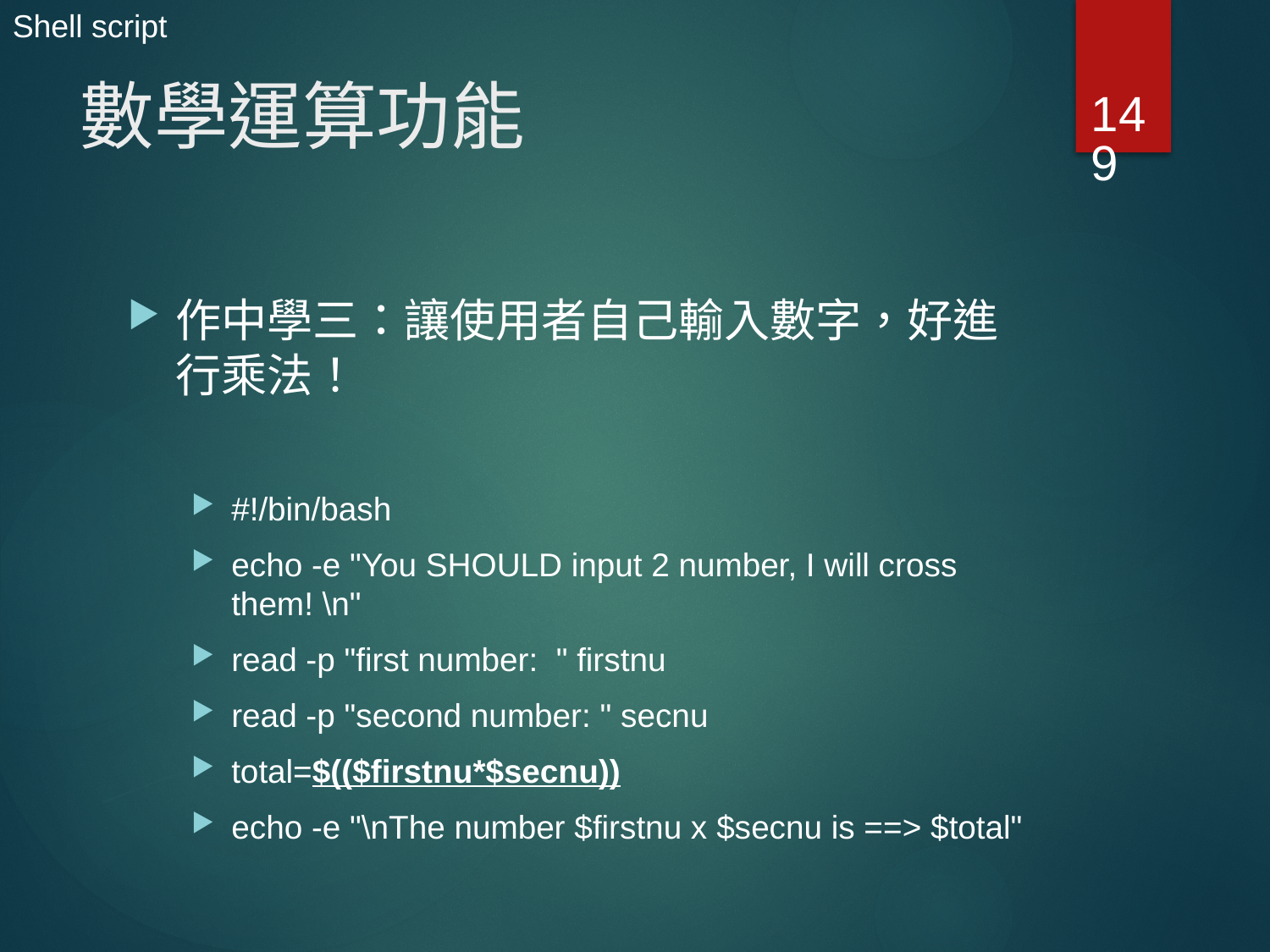

Shell script
149
# 數學運算功能
作中學三：讓使用者自己輸入數字，好進行乘法！

#!/bin/bash
echo -e "You SHOULD input 2 number, I will cross them! \n"
read -p "first number:  " firstnu
read -p "second number: " secnu
total=$(($firstnu*$secnu))
echo -e "\nThe number $firstnu x $secnu is ==> $total"